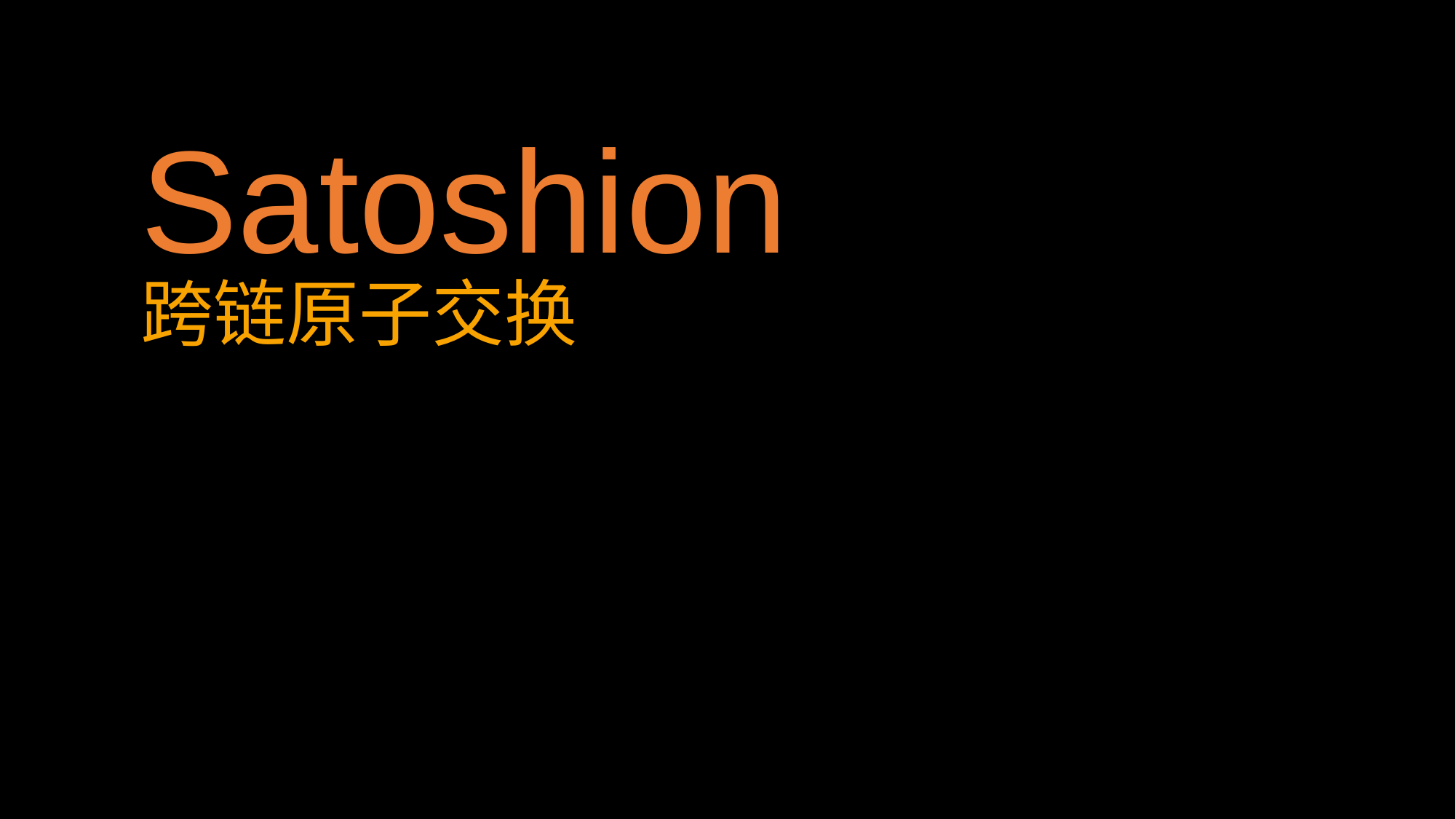

Satoshion
跨链原子交换
原子交换
四大设计理念
项目介绍
互操作性
01
02
04
03